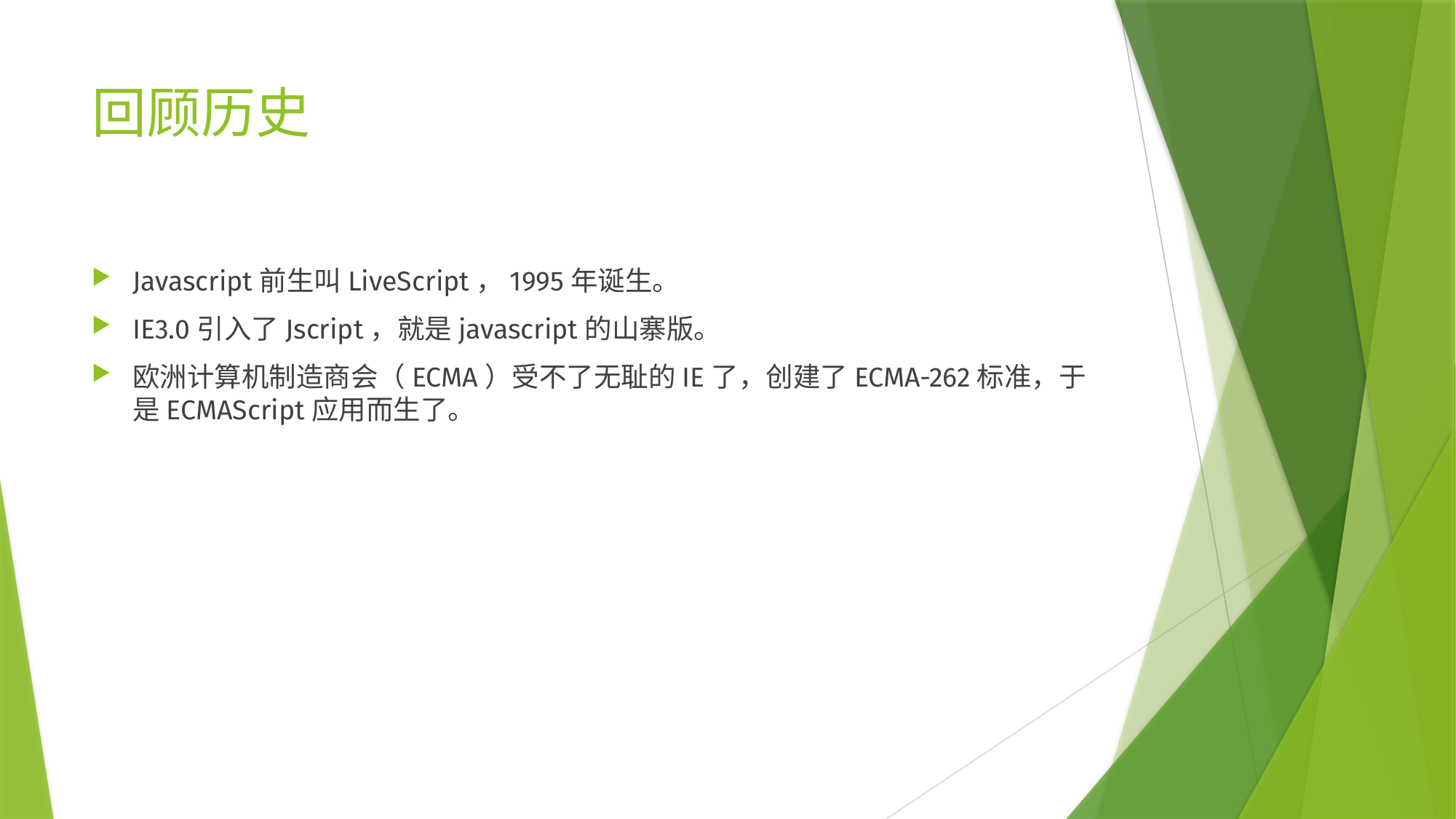

# 回顾历史
Javascript前生叫LiveScript，1995年诞生。
IE3.0引入了Jscript，就是javascript的山寨版。
欧洲计算机制造商会（ECMA）受不了无耻的IE了，创建了ECMA-262标准，于是ECMAScript应用而生了。